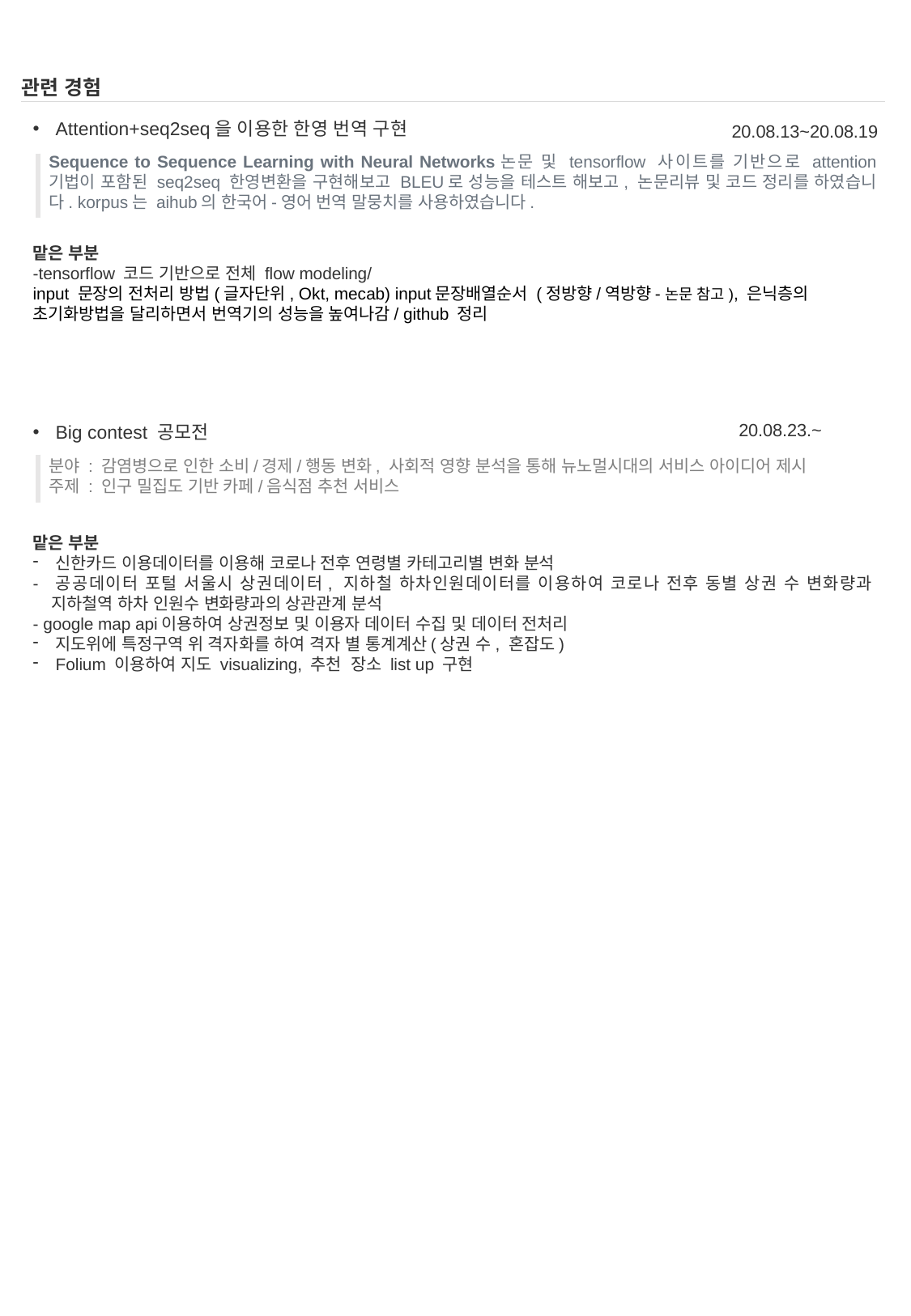

관련 경험
Attention+seq2seq을 이용한 한영 번역 구현
20.08.13~20.08.19
Sequence to Sequence Learning with Neural Networks논문 및 tensorflow 사이트를 기반으로 attention 기법이 포함된 seq2seq 한영변환을 구현해보고 BLEU로 성능을 테스트 해보고, 논문리뷰 및 코드 정리를 하였습니다. korpus는 aihub의 한국어-영어 번역 말뭉치를 사용하였습니다.
맡은 부분
-tensorflow 코드 기반으로 전체 flow modeling/
input 문장의 전처리 방법(글자단위, Okt, mecab) input문장배열순서 (정방향/역방향-논문 참고), 은닉층의 초기화방법을 달리하면서 번역기의 성능을 높여나감/ github 정리
20.08.23.~
Big contest 공모전
분야 : 감염병으로 인한 소비/경제/행동 변화, 사회적 영향 분석을 통해 뉴노멀시대의 서비스 아이디어 제시
주제 : 인구 밀집도 기반 카페/음식점 추천 서비스
맡은 부분
신한카드 이용데이터를 이용해 코로나 전후 연령별 카테고리별 변화 분석
-  공공데이터 포털 서울시 상권데이터, 지하철 하차인원데이터를 이용하여 코로나 전후 동별 상권 수 변화량과
    지하철역 하차 인원수 변화량과의 상관관계 분석
- google map api이용하여 상권정보 및 이용자 데이터 수집 및 데이터 전처리
지도위에 특정구역 위 격자화를 하여 격자 별 통계계산(상권 수, 혼잡도)
Folium 이용하여 지도 visualizing, 추천  장소 list up 구현